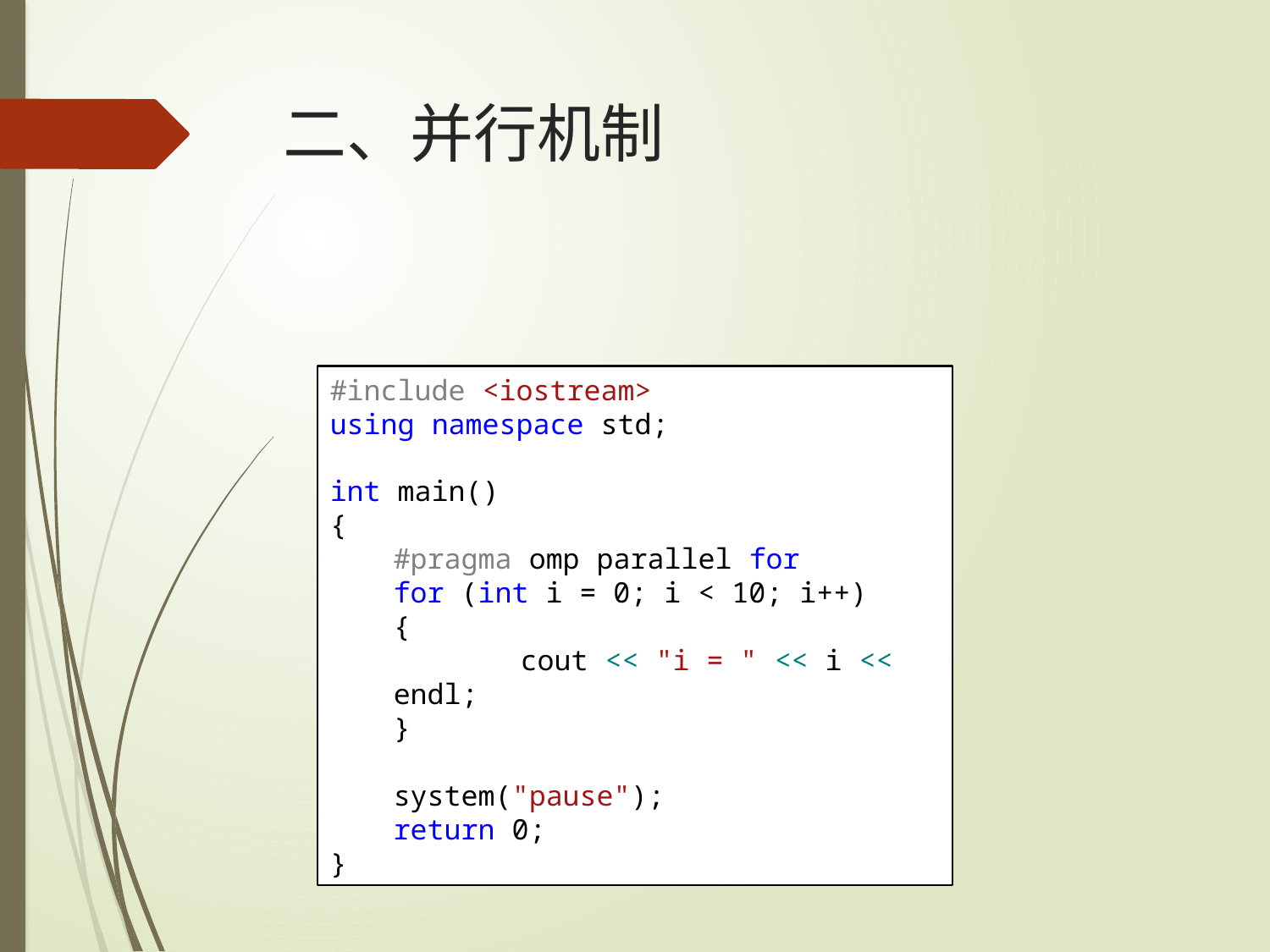

# 二、并行机制
#include <iostream>
using namespace std;

int main()
{
#pragma omp parallel for
for (int i = 0; i < 10; i++)
{
	cout << "i = " << i << endl;
}

system("pause");
return 0;
}